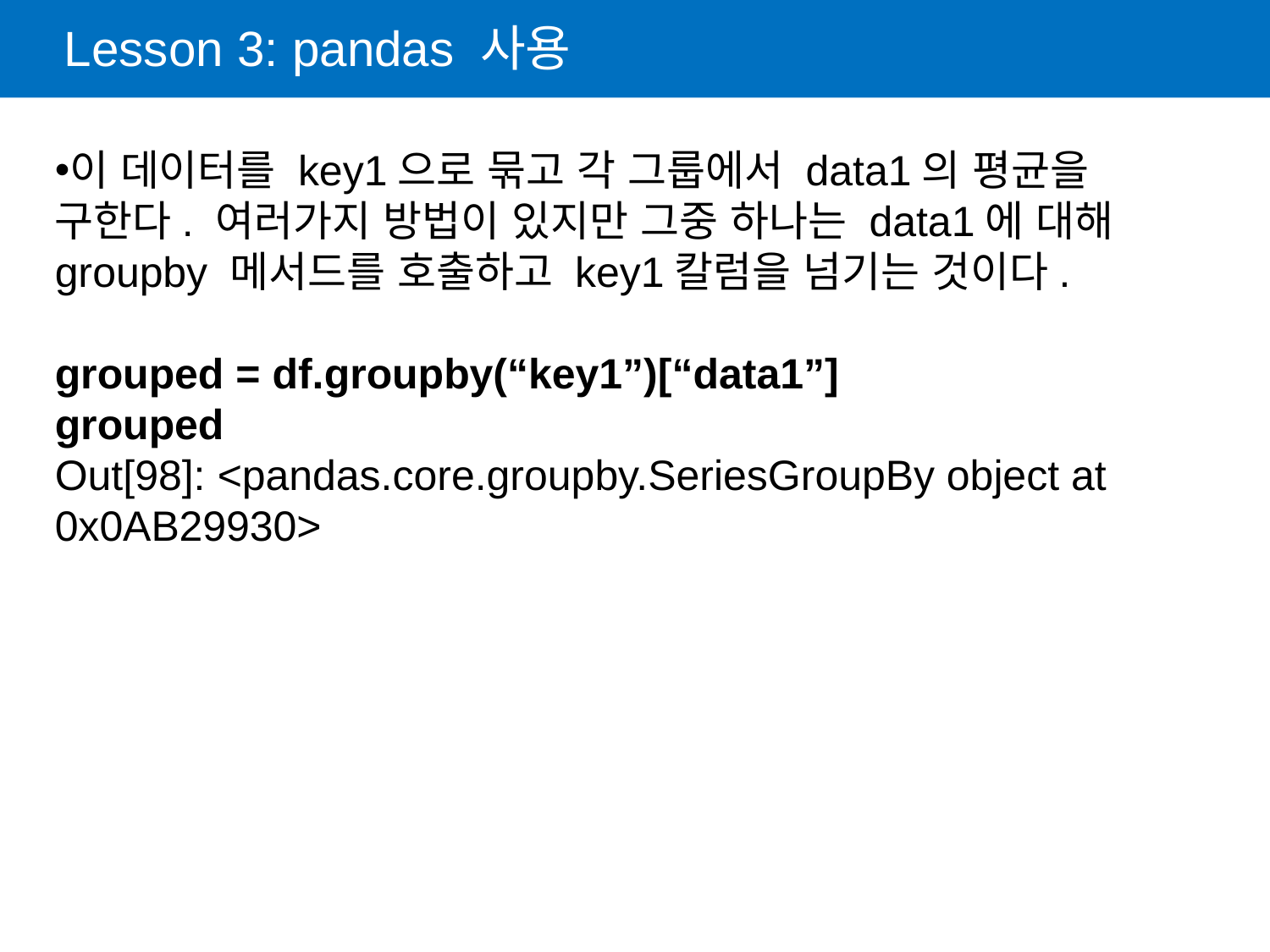

# Lesson 3: pandas 사용
이 데이터를 key1으로 묶고 각 그룹에서 data1의 평균을 구한다. 여러가지 방법이 있지만 그중 하나는 data1에 대해 groupby 메서드를 호출하고 key1칼럼을 넘기는 것이다.

grouped = df.groupby(“key1”)[“data1”]
grouped
Out[98]: <pandas.core.groupby.SeriesGroupBy object at 0x0AB29930>